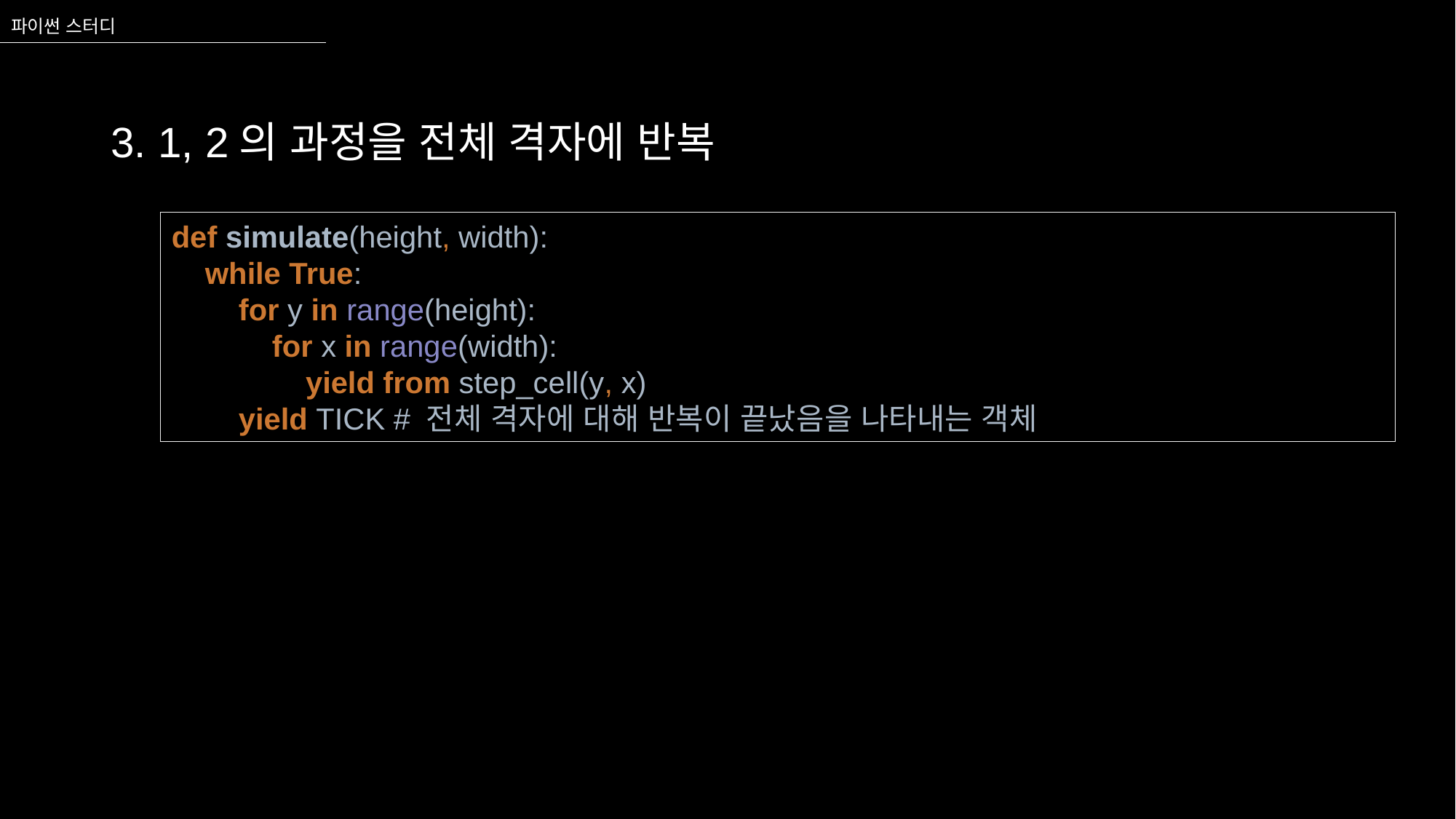

파이썬 스터디
3. 1, 2의 과정을 전체 격자에 반복

def simulate(height, width):
    while True:
        for y in range(height):
            for x in range(width):
                yield from step_cell(y, x)
        yield TICK # 전체 격자에 대해 반복이 끝났음을 나타내는 객체